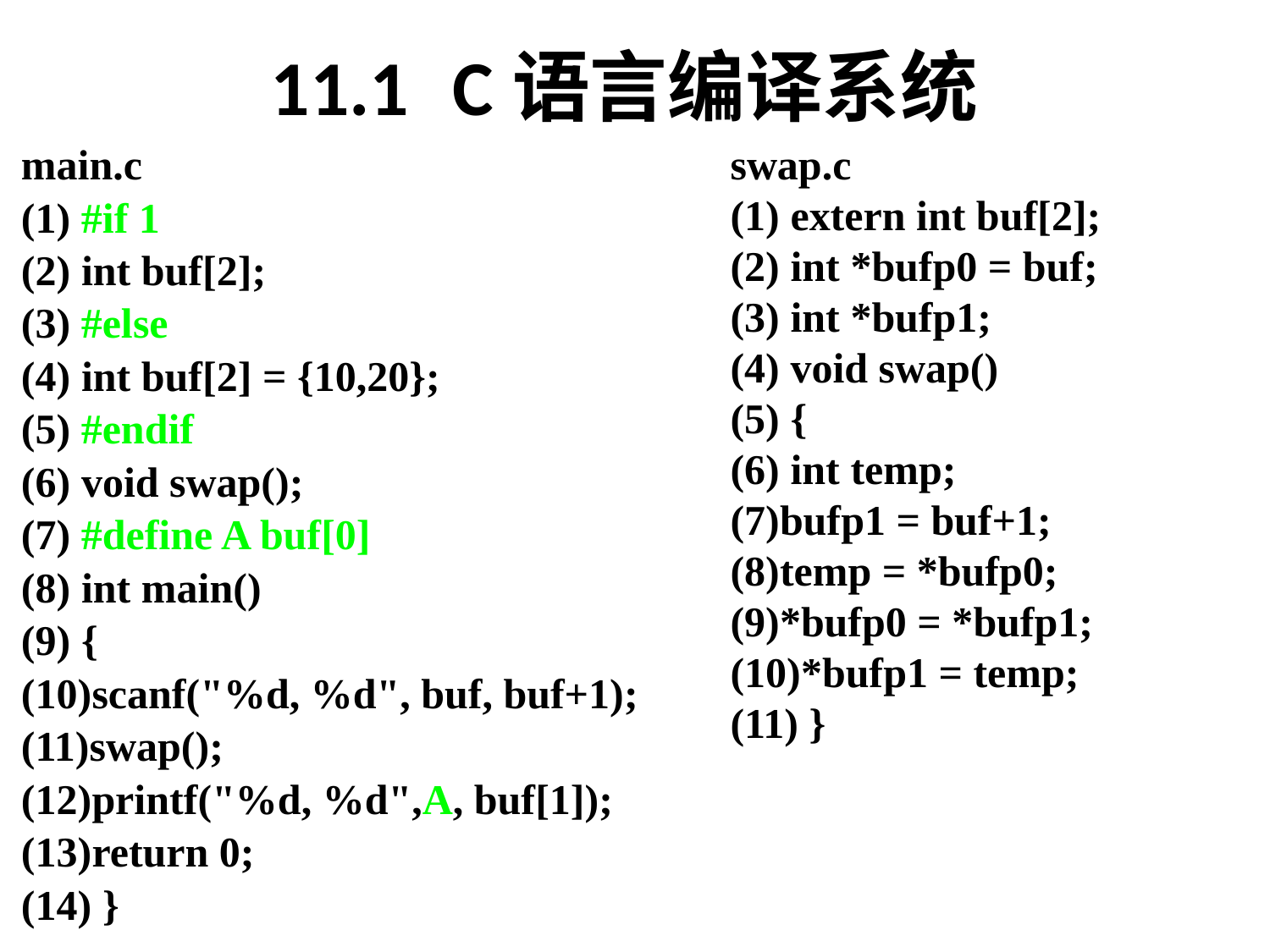

# 11.1  C语言编译系统
main.c
(1) #if 1
(2) int buf[2];
(3) #else
(4) int buf[2] = {10,20};
(5) #endif
(6) void swap();
(7) #define A buf[0]
(8) int main()
(9) {
(10)scanf("%d, %d", buf, buf+1);
(11)swap();
(12)printf("%d, %d",A, buf[1]);
(13)return 0;
(14) }
swap.c
(1) extern int buf[2];
(2) int *bufp0 = buf;
(3) int *bufp1;
(4) void swap()
(5) {
(6) int temp;
(7)bufp1 = buf+1;
(8)temp = *bufp0;
(9)*bufp0 = *bufp1;
(10)*bufp1 = temp;
(11) }